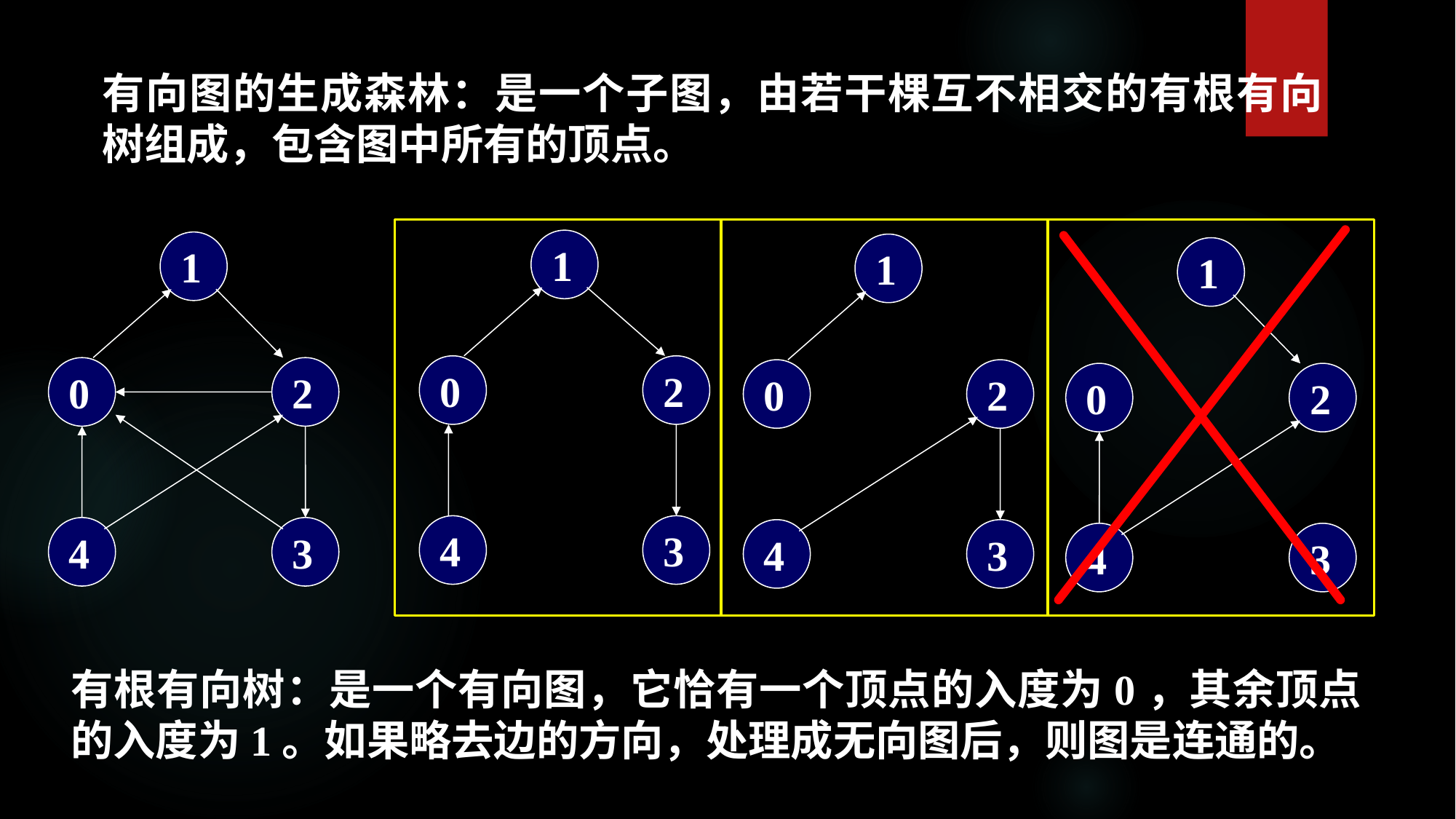

有向图的生成森林：是一个子图，由若干棵互不相交的有根有向树组成，包含图中所有的顶点。

1

0
2

4
3
1

0
2

4
3
1

0
2

4
3
1

0
2

4
3
有根有向树：是一个有向图，它恰有一个顶点的入度为0，其余顶点的入度为1。如果略去边的方向，处理成无向图后，则图是连通的。